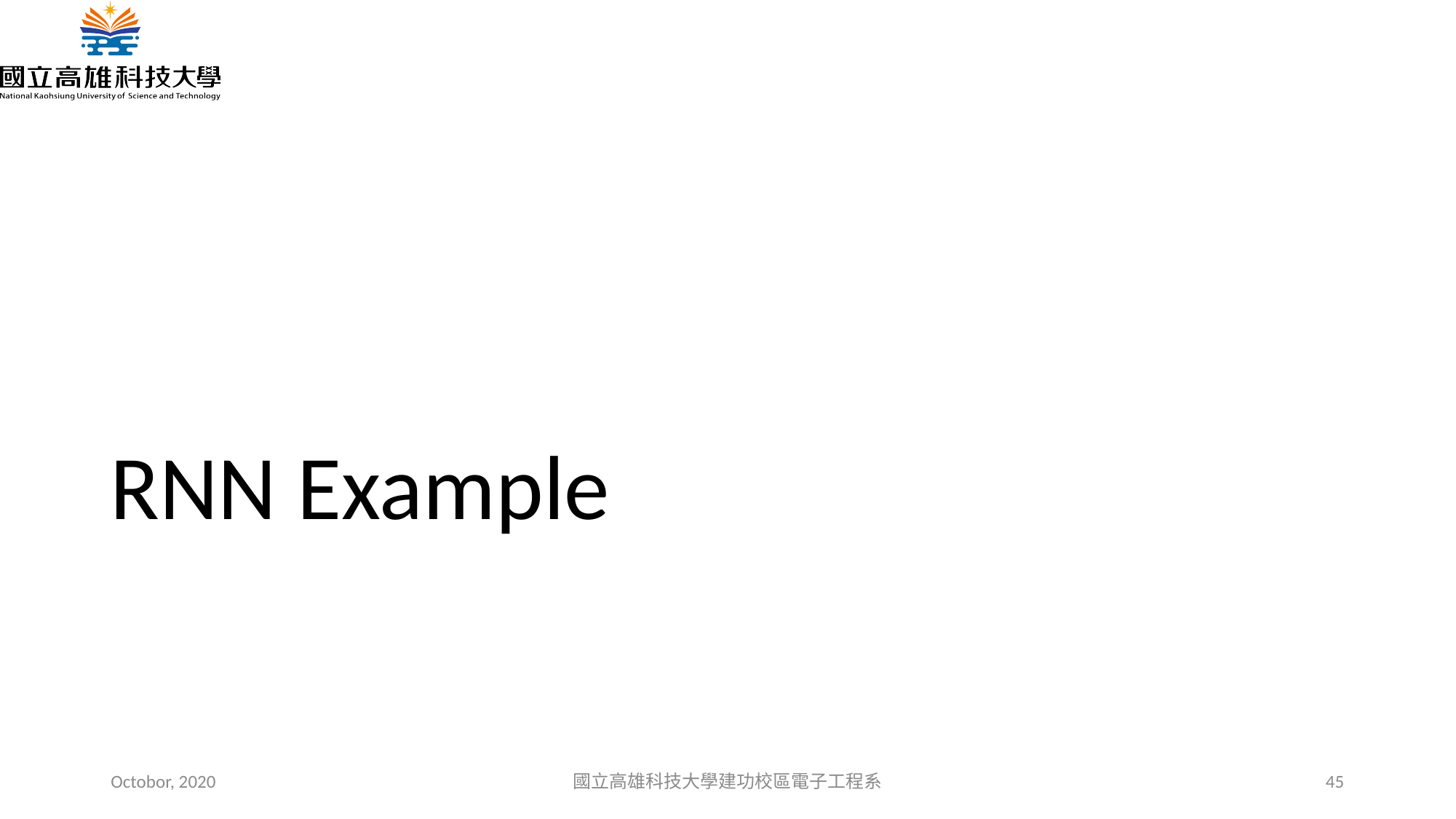

# RNN Example

Octobor, 2020
國立高雄科技大學建功校區電子工程系
45